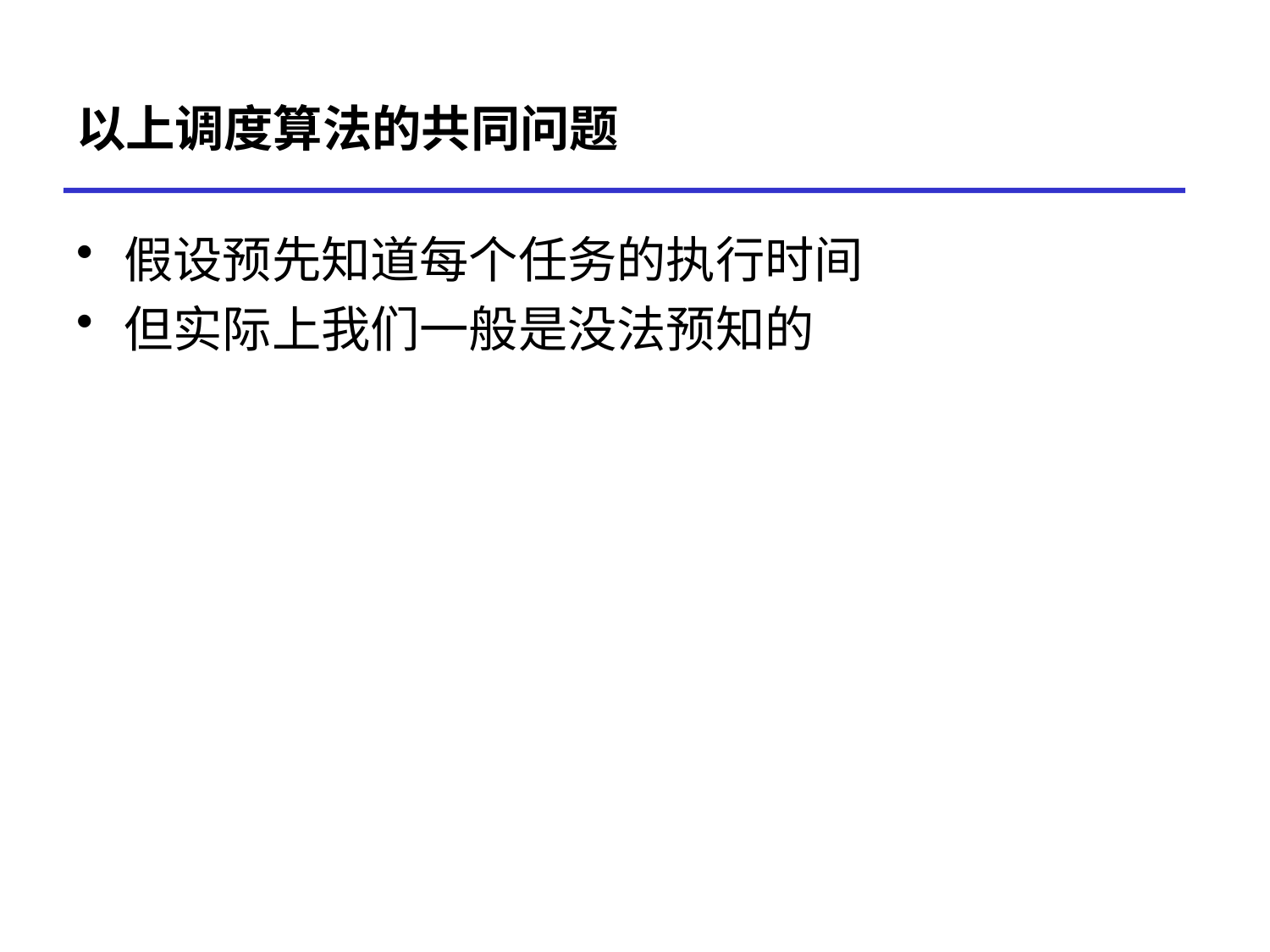

# 以上调度算法的共同问题
假设预先知道每个任务的执行时间
但实际上我们一般是没法预知的

20